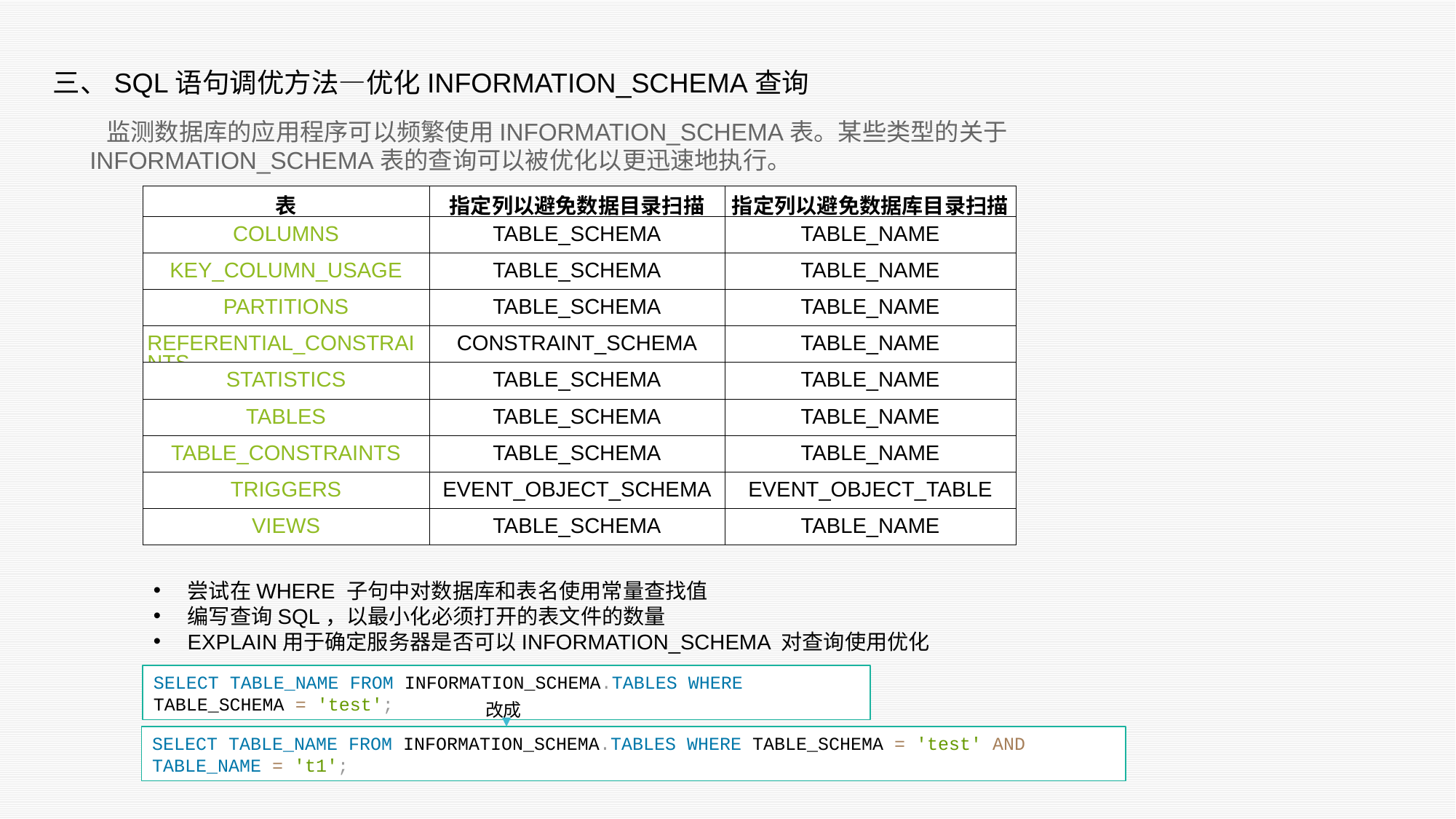

三、SQL语句调优方法—优化INFORMATION_SCHEMA查询
  监测数据库的应用程序可以频繁使用INFORMATION_SCHEMA表。某些类型的关于INFORMATION_SCHEMA表的查询可以被优化以更迅速地执行。
| 表 | 指定列以避免数据目录扫描 | 指定列以避免数据库目录扫描 |
| --- | --- | --- |
| COLUMNS | TABLE\_SCHEMA | TABLE\_NAME |
| KEY\_COLUMN\_USAGE | TABLE\_SCHEMA | TABLE\_NAME |
| PARTITIONS | TABLE\_SCHEMA | TABLE\_NAME |
| REFERENTIAL\_CONSTRAINTS | CONSTRAINT\_SCHEMA | TABLE\_NAME |
| STATISTICS | TABLE\_SCHEMA | TABLE\_NAME |
| TABLES | TABLE\_SCHEMA | TABLE\_NAME |
| TABLE\_CONSTRAINTS | TABLE\_SCHEMA | TABLE\_NAME |
| TRIGGERS | EVENT\_OBJECT\_SCHEMA | EVENT\_OBJECT\_TABLE |
| VIEWS | TABLE\_SCHEMA | TABLE\_NAME |
尝试在WHERE 子句中对数据库和表名使用常量查找值
编写查询SQL，以最小化必须打开的表文件的数量
EXPLAIN用于确定服务器是否可以INFORMATION_SCHEMA 对查询使用优化
SELECT TABLE_NAME FROM INFORMATION_SCHEMA.TABLES WHERE TABLE_SCHEMA = 'test';
改成
SELECT TABLE_NAME FROM INFORMATION_SCHEMA.TABLES WHERE TABLE_SCHEMA = 'test' AND TABLE_NAME = 't1';